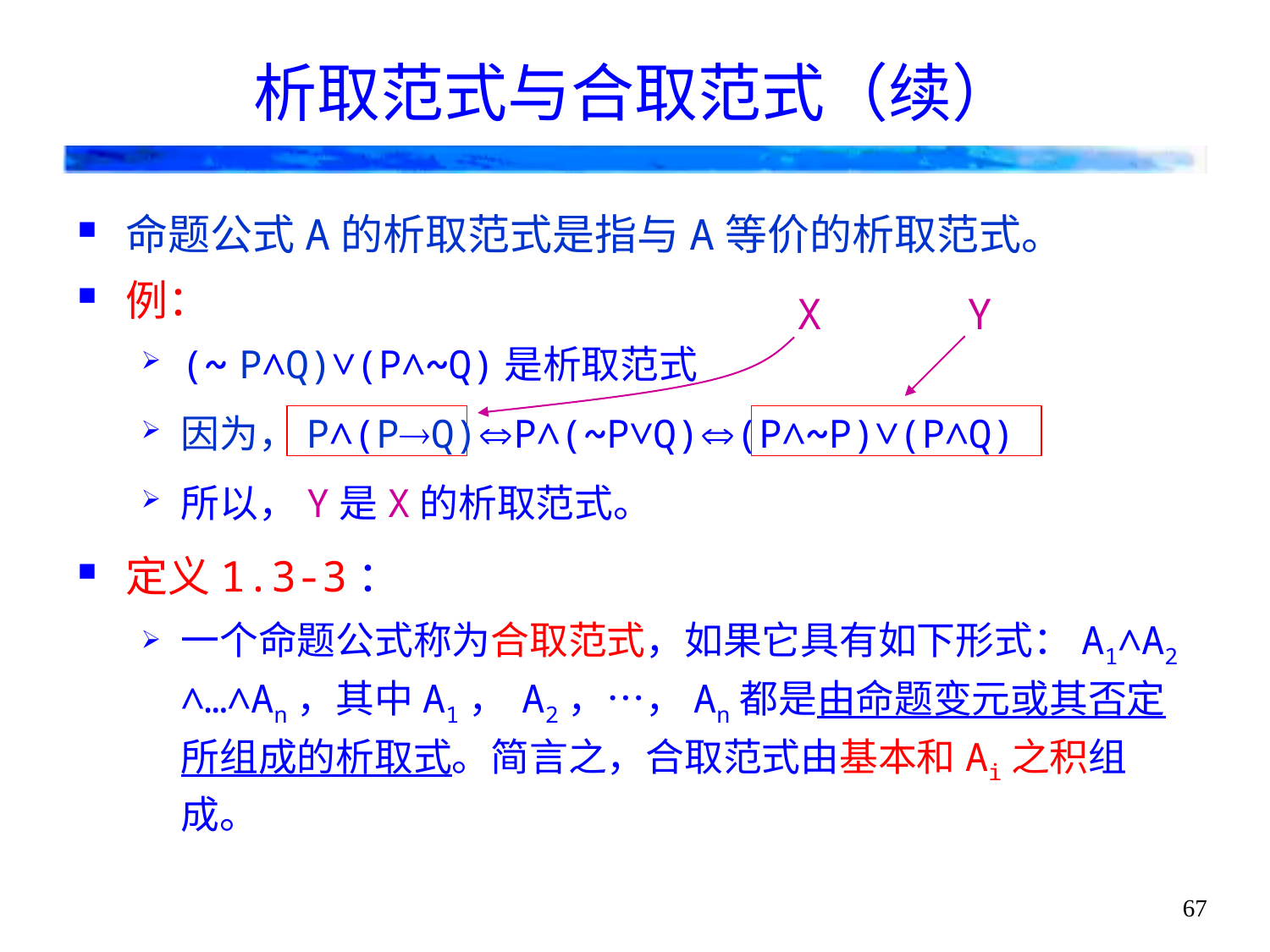

# 析取范式与合取范式（续）
命题公式A的析取范式是指与A等价的析取范式。
例：
(~ P∧Q)∨(P∧~Q)是析取范式
因为，P∧(P→Q)⇔P∧(~P∨Q)⇔(P∧~P)∨(P∧Q)
所以，Y是X的析取范式。
定义1.3-3：
一个命题公式称为合取范式，如果它具有如下形式：A1∧A2 ∧…∧An，其中A1， A2，…，An都是由命题变元或其否定所组成的析取式。简言之，合取范式由基本和Ai之积组成。
X
Y

67